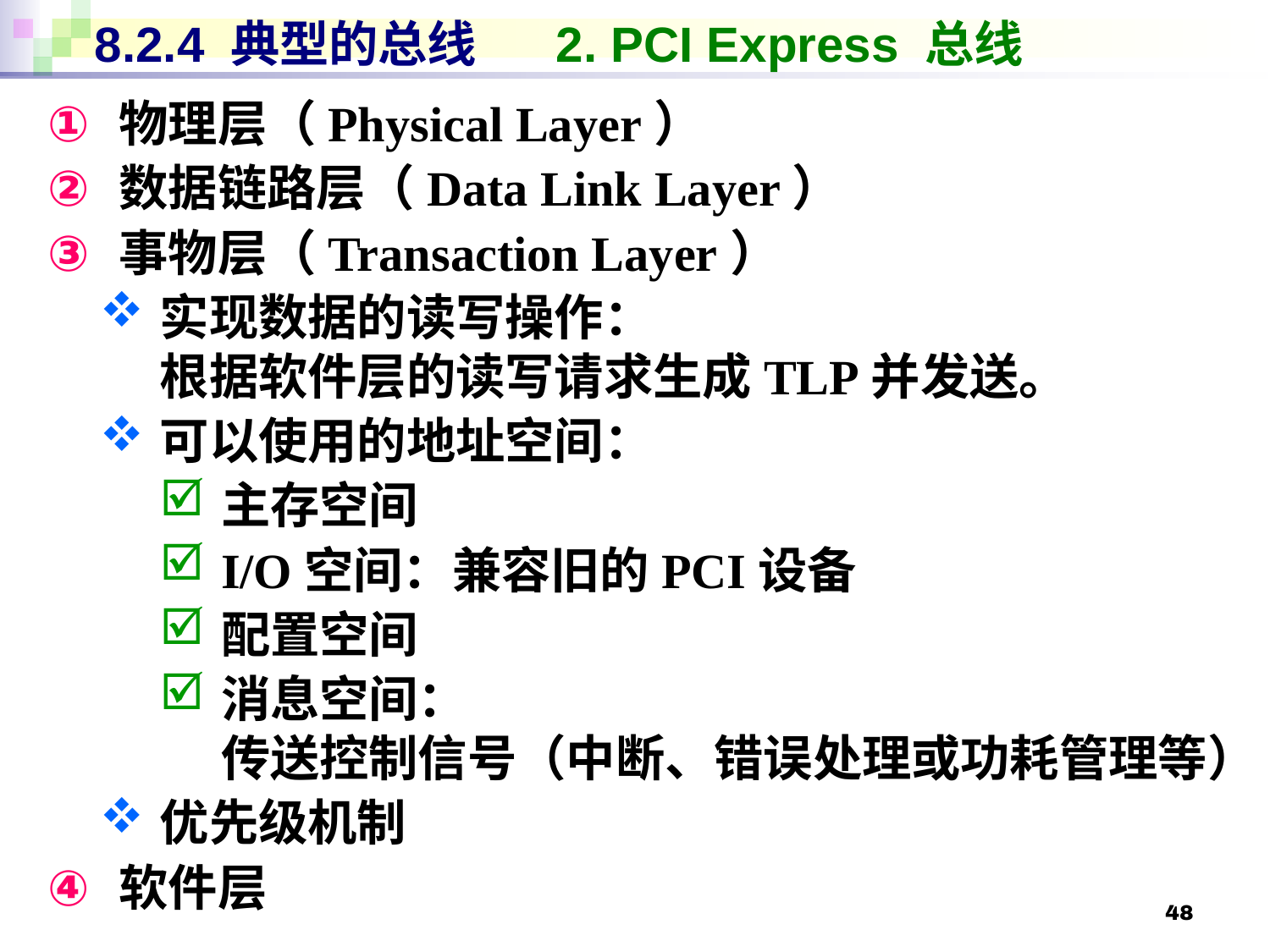

# 8.2.4 典型的总线      2. PCI Express 总线
物理层（Physical Layer）
数据链路层（Data Link Layer）
事物层（Transaction Layer）
实现数据的读写操作：
根据软件层的读写请求生成TLP并发送。
可以使用的地址空间：
主存空间
I/O空间：兼容旧的PCI设备
配置空间
消息空间：
传送控制信号（中断、错误处理或功耗管理等）
优先级机制
软件层
48